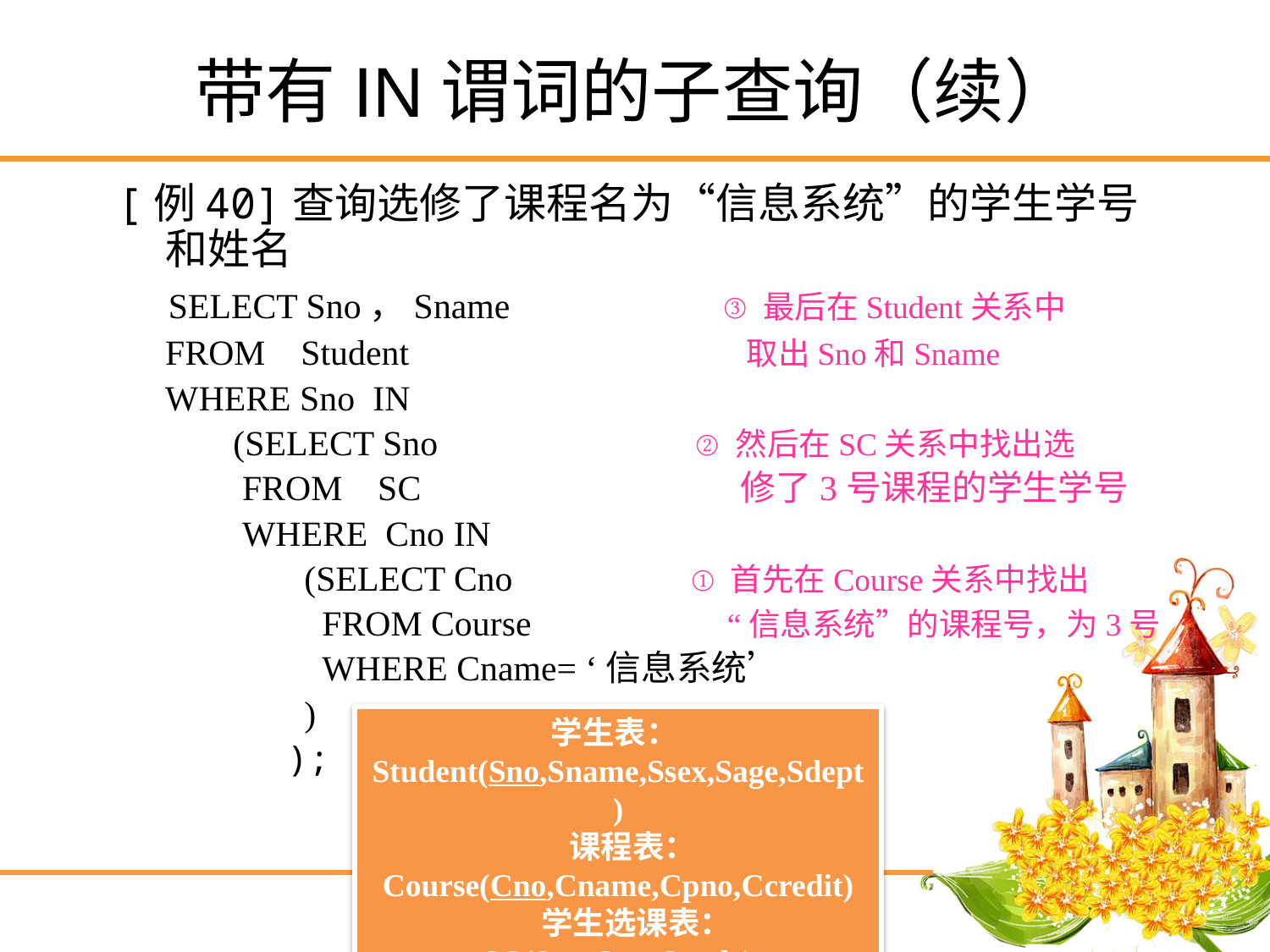

# 带有IN谓词的子查询（续）
[例40]查询选修了课程名为“信息系统”的学生学号和姓名
  SELECT Sno，Sname                        ③ 最后在Student关系中
  	FROM    Student                                     取出Sno和Sname
 	WHERE Sno  IN
             (SELECT Sno                             ② 然后在SC关系中找出选
              FROM    SC                                   修了3号课程的学生学号
              WHERE  Cno IN
                     (SELECT Cno                    ① 首先在Course关系中找出
                       FROM Course                      “信息系统”的课程号，为3号
                       WHERE Cname= ‘信息系统’
                     )
        );
学生表：Student(Sno,Sname,Ssex,Sage,Sdept)
    课程表：Course(Cno,Cname,Cpno,Ccredit)
    学生选课表：
SC(Sno,Cno,Grade)
An Introduction to Database System